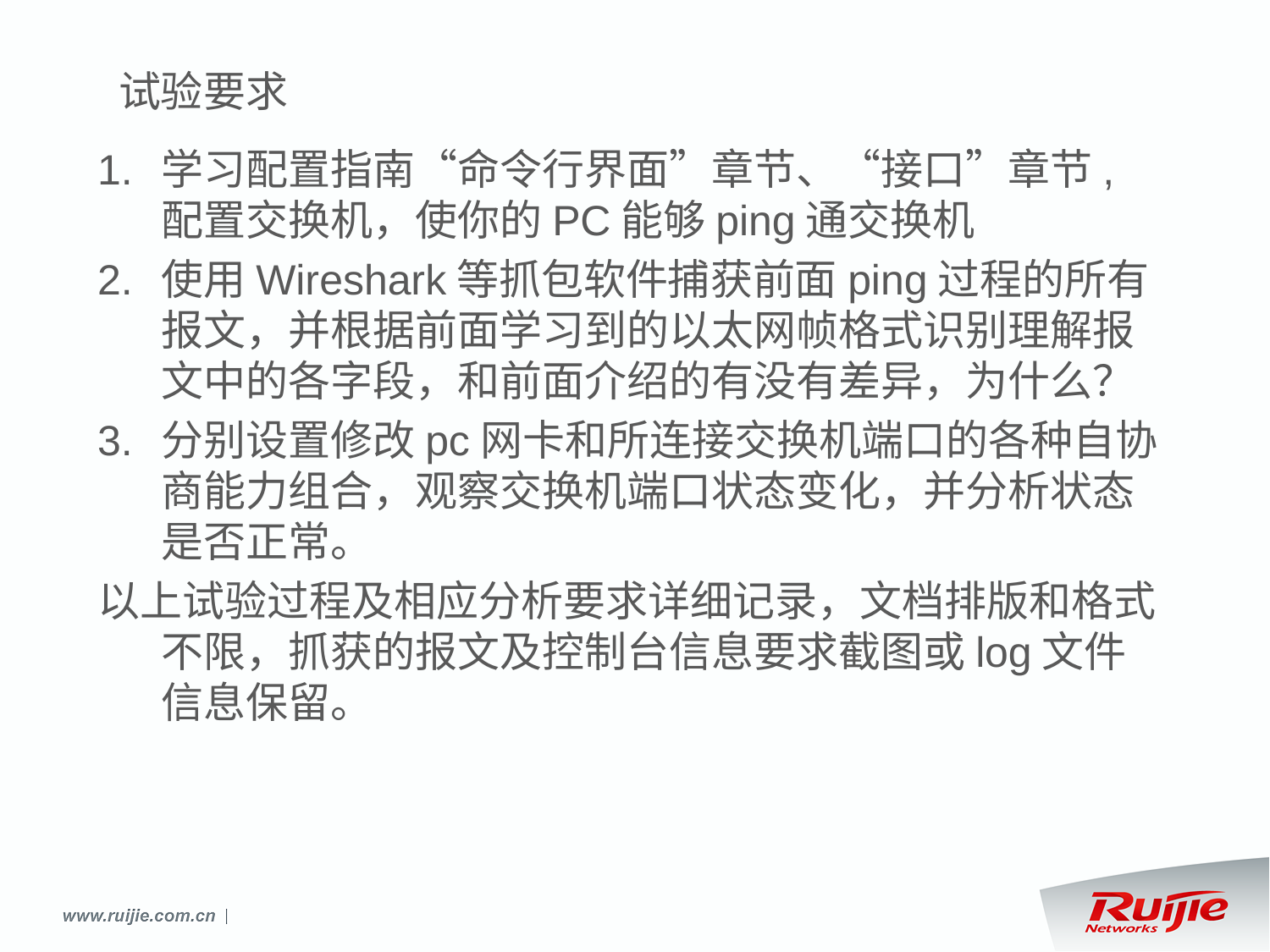

# 试验要求
学习配置指南“命令行界面”章节、“接口”章节,配置交换机，使你的PC能够ping通交换机
使用Wireshark等抓包软件捕获前面ping过程的所有报文，并根据前面学习到的以太网帧格式识别理解报文中的各字段，和前面介绍的有没有差异，为什么？
分别设置修改pc网卡和所连接交换机端口的各种自协商能力组合，观察交换机端口状态变化，并分析状态是否正常。
以上试验过程及相应分析要求详细记录，文档排版和格式不限，抓获的报文及控制台信息要求截图或log文件信息保留。